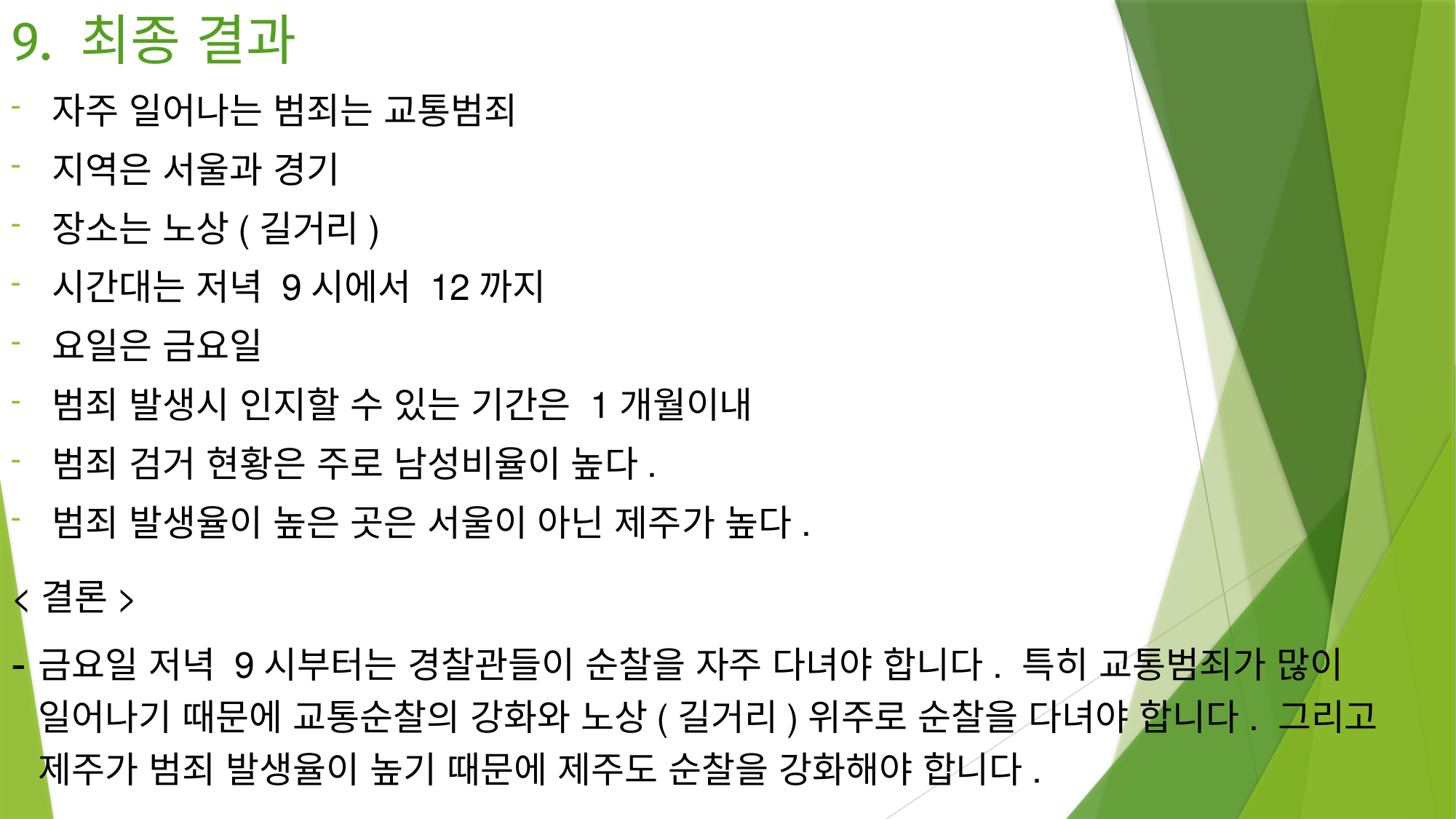

# 9. 최종 결과
자주 일어나는 범죄는 교통범죄
지역은 서울과 경기
장소는 노상(길거리)
시간대는 저녁 9시에서 12까지
요일은 금요일
범죄 발생시 인지할 수 있는 기간은 1개월이내
범죄 검거 현황은 주로 남성비율이 높다.
범죄 발생율이 높은 곳은 서울이 아닌 제주가 높다.
<결론>
금요일 저녁 9시부터는 경찰관들이 순찰을 자주 다녀야 합니다. 특히 교통범죄가 많이 일어나기 때문에 교통순찰의 강화와 노상(길거리)위주로 순찰을 다녀야 합니다. 그리고 제주가 범죄 발생율이 높기 때문에 제주도 순찰을 강화해야 합니다.